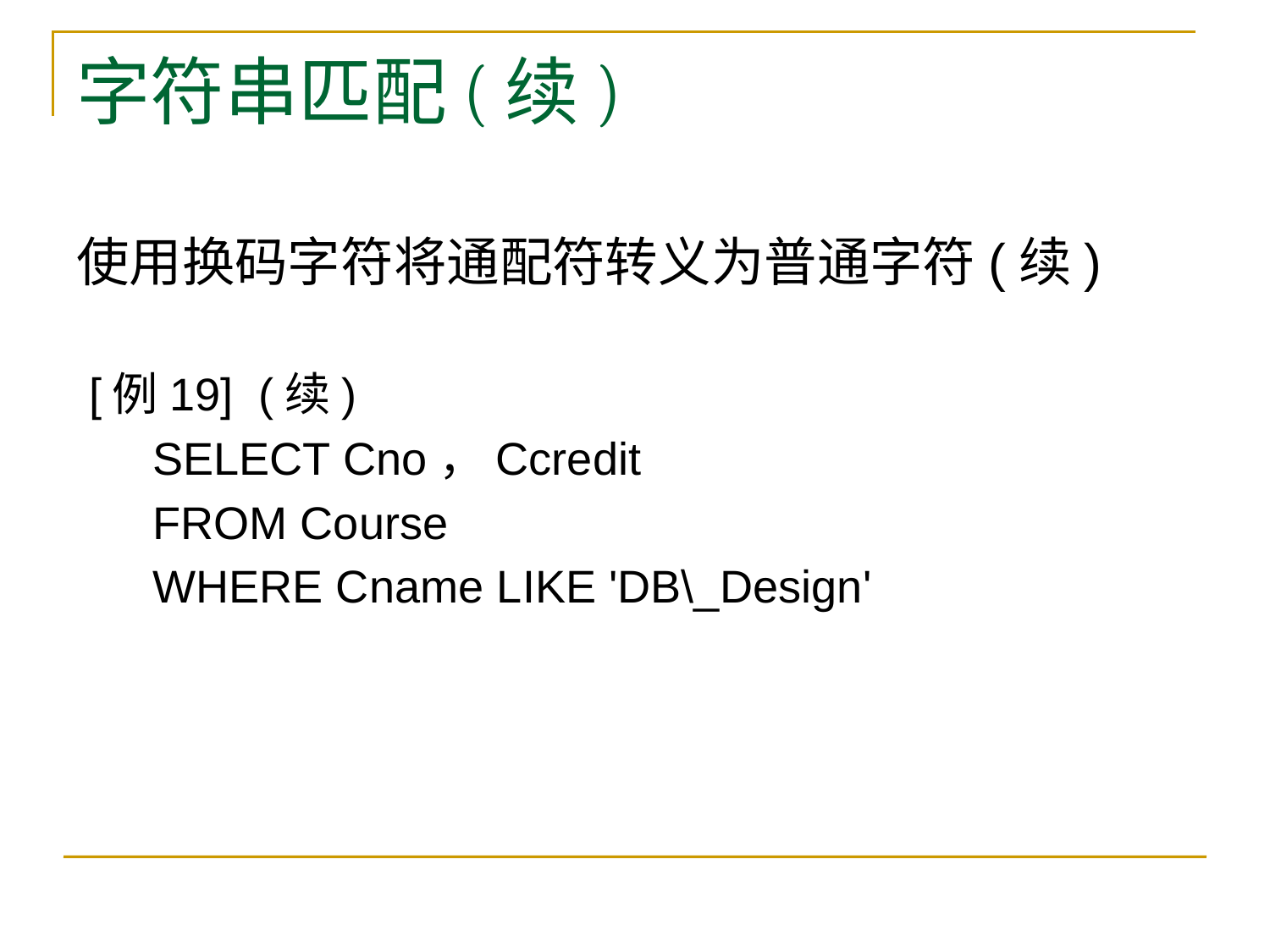

# 字符串匹配(续)
使用换码字符将通配符转义为普通字符(续)

 [例19]  (续)
      SELECT Cno，Ccredit
      FROM Course
      WHERE Cname LIKE 'DB\_Design'